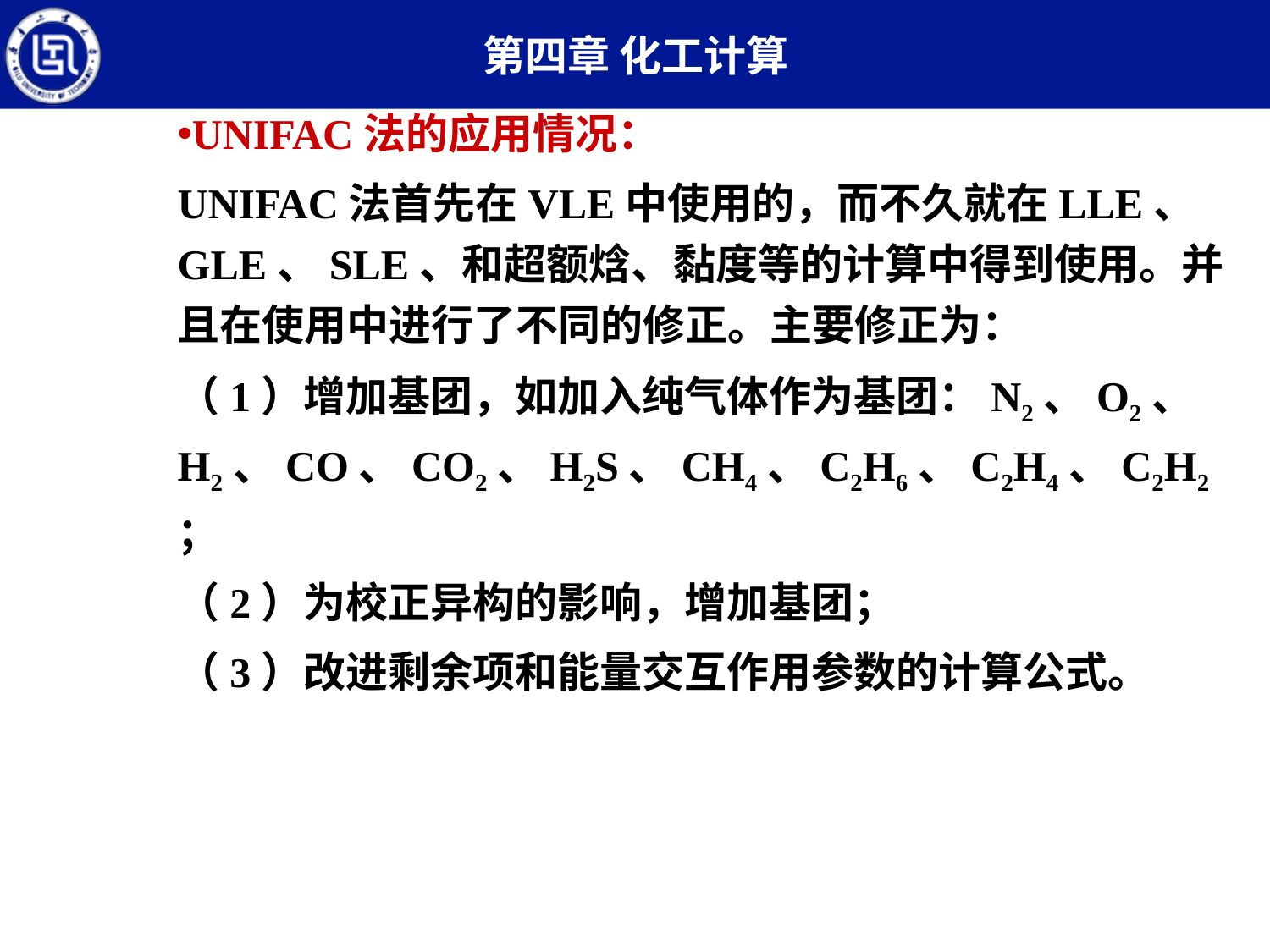

UNIFAC法的应用情况：
UNIFAC法首先在VLE中使用的，而不久就在LLE、GLE、SLE、和超额焓、黏度等的计算中得到使用。并且在使用中进行了不同的修正。主要修正为：
（1）增加基团，如加入纯气体作为基团：N2、O2、H2、CO、CO2、H2S、CH4、C2H6、C2H4、C2H2；
（2）为校正异构的影响，增加基团；
（3）改进剩余项和能量交互作用参数的计算公式。